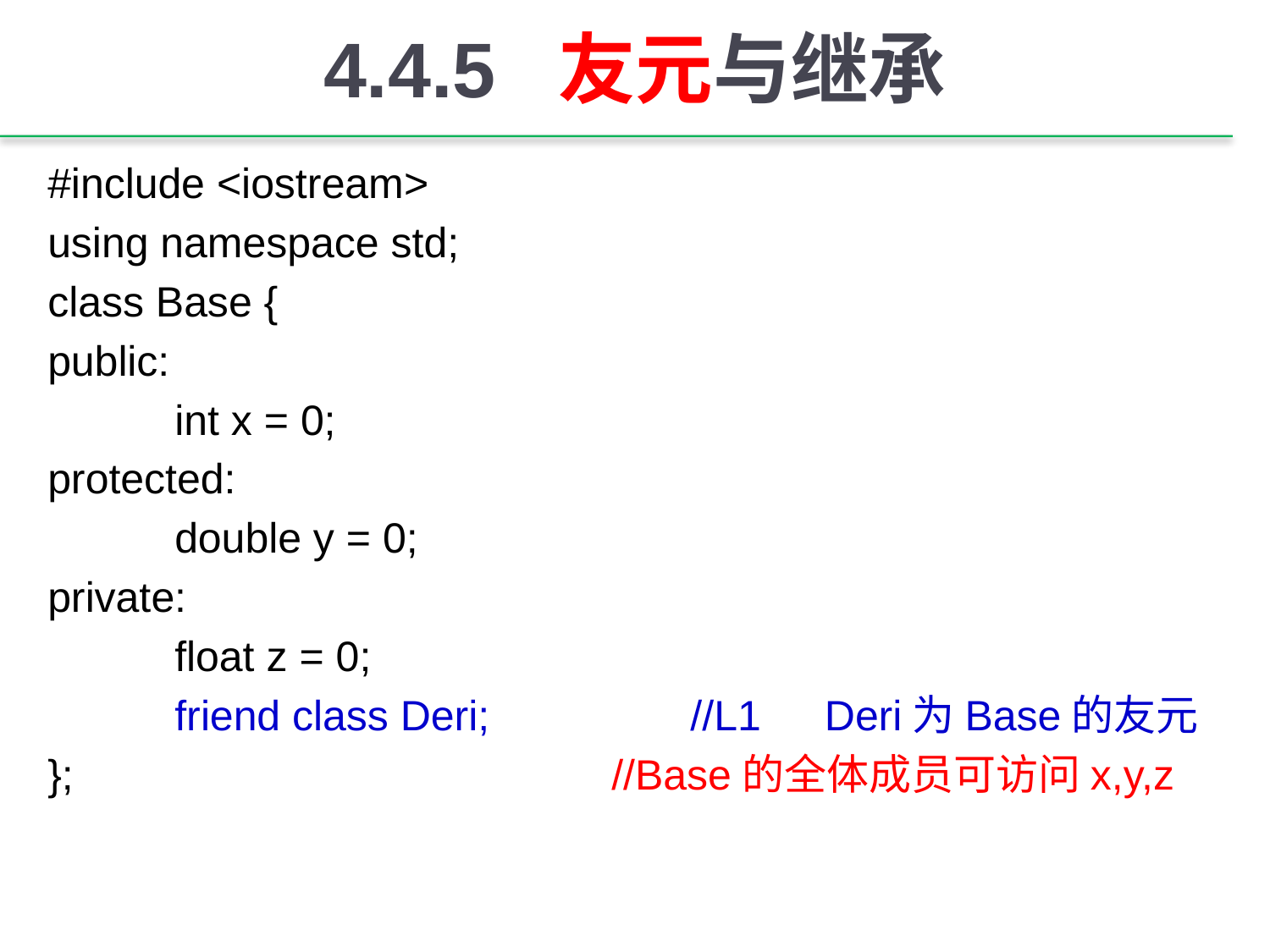

# 4.4.5  友元与继承
#include <iostream>
using namespace std;
class Base {
public:
	int x = 0;
protected:
	double y = 0;
private:
	float z = 0;
	friend class Deri;                 //L1　Deri为Base的友元
};　　　　　　　　　　　　 //Base的全体成员可访问x,y,z